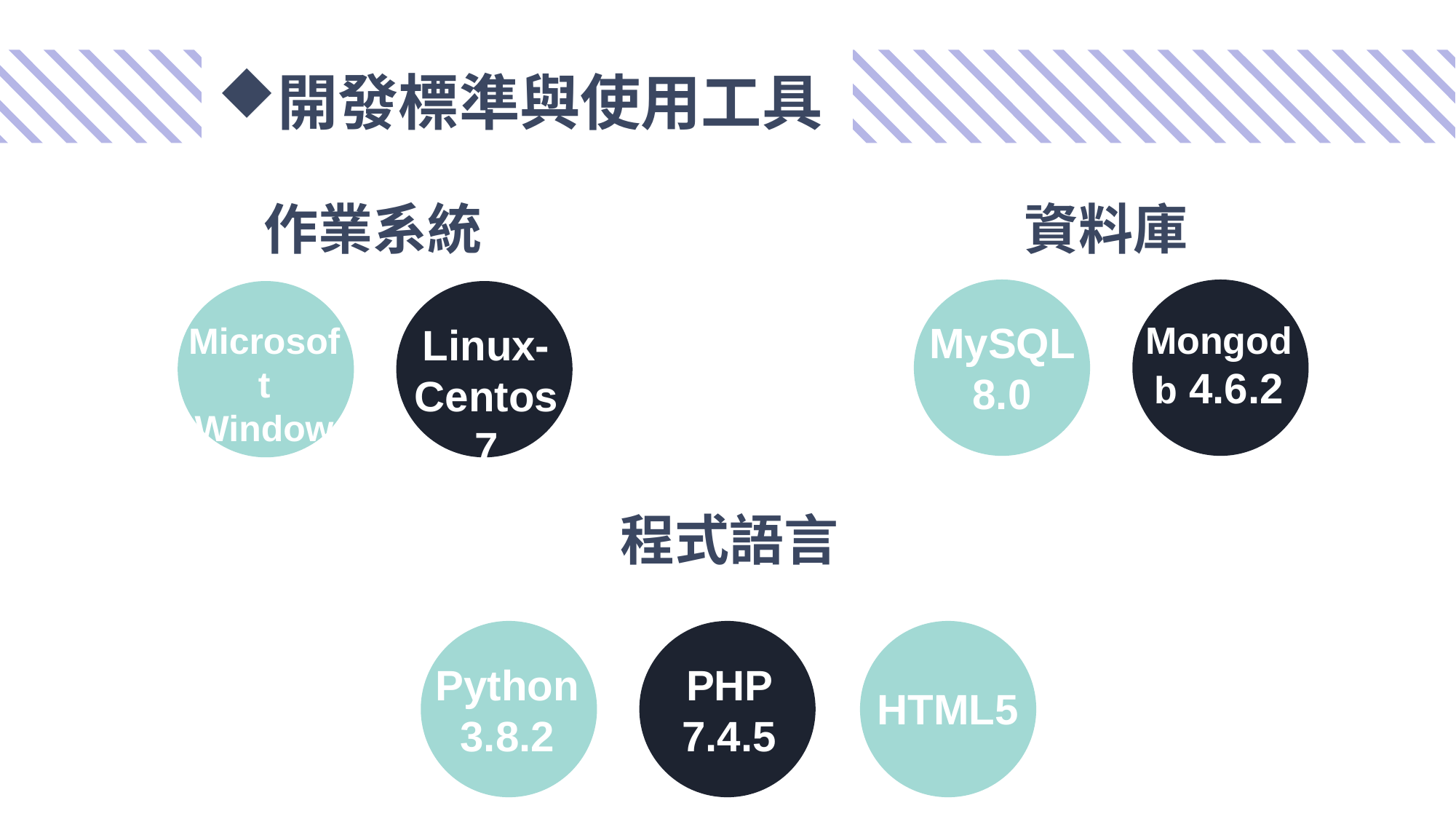

開發標準與使用工具
資料庫

MySQL 8.0
Mongodb 4.6.2
作業系統

Microsoft Window 10
Linux-Centos 7
程式語言

Python 3.8.2
PHP 7.4.5
HTML5